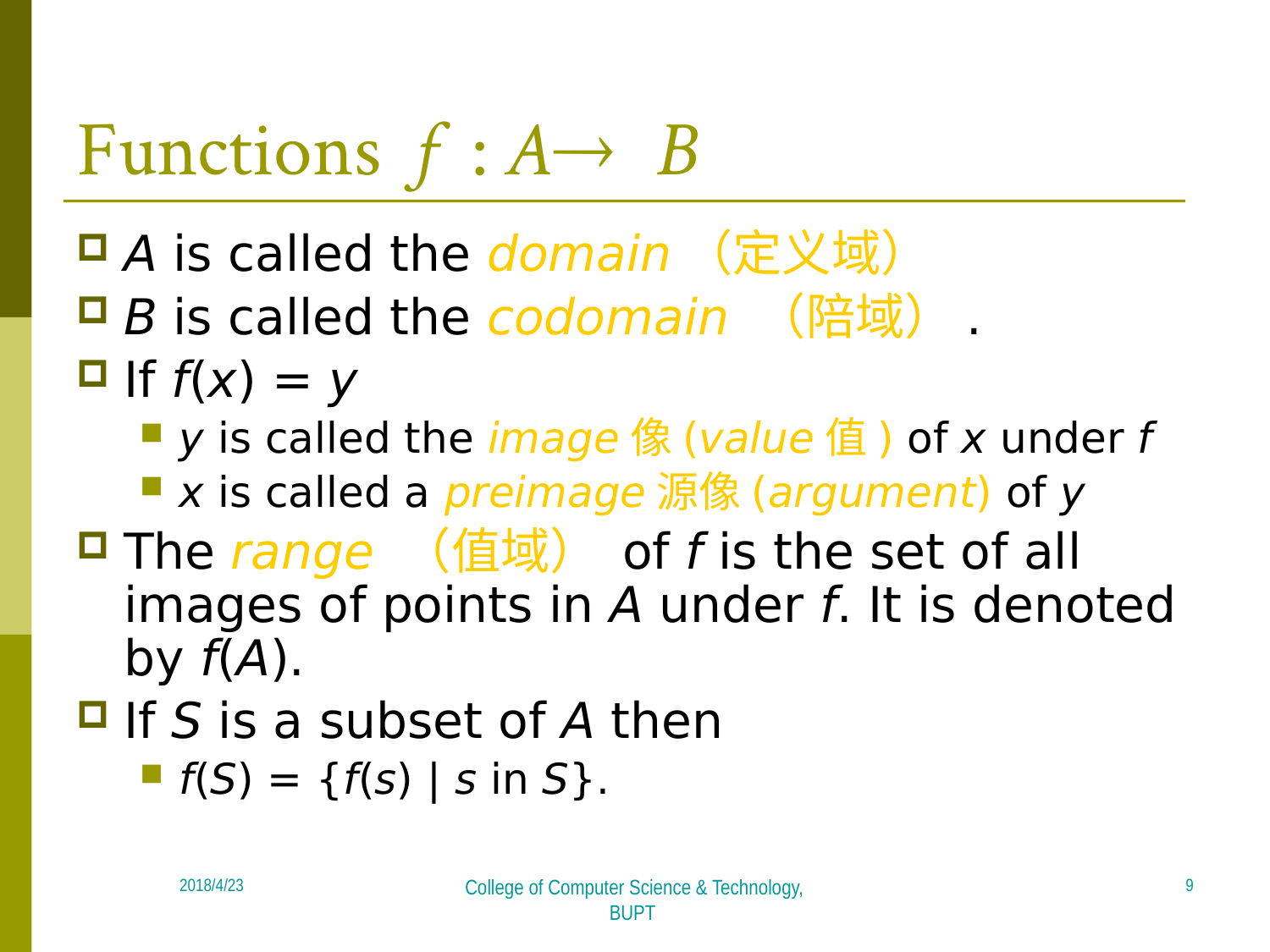

# Functions  f  : A→ B
A is called the domain（定义域）
B is called the codomain （陪域）.
If f(x) = y
y is called the image像(value值) of x under f
x is called a preimage源像(argument) of y
The range （值域） of f is the set of all images of points in A under f. It is denoted by f(A).
If S is a subset of A then
f(S) = {f(s) | s in S}.
9
2018/4/23
College of Computer Science & Technology, BUPT